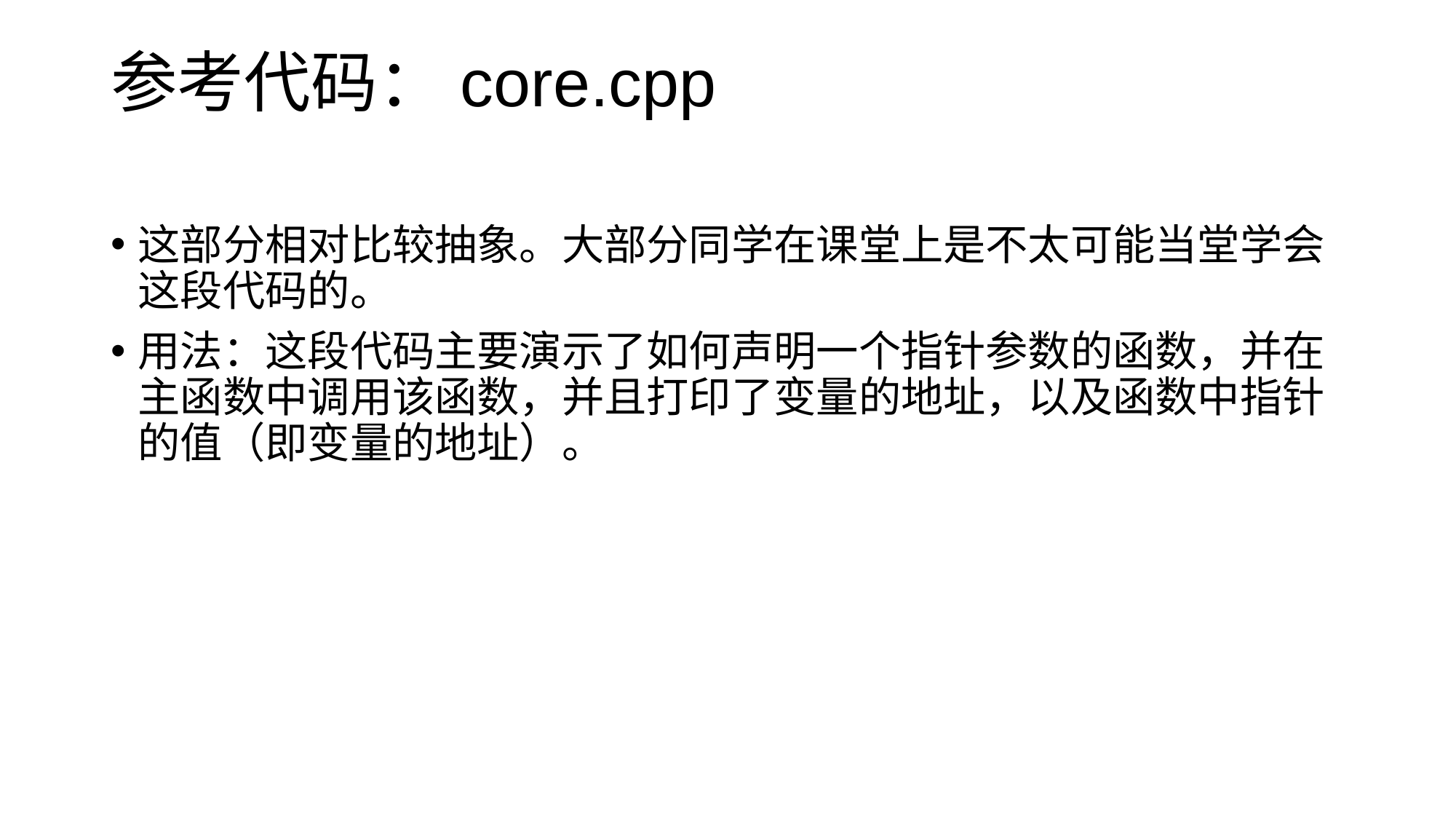

# 参考代码：core.cpp
这部分相对比较抽象。大部分同学在课堂上是不太可能当堂学会这段代码的。
用法：这段代码主要演示了如何声明一个指针参数的函数，并在主函数中调用该函数，并且打印了变量的地址，以及函数中指针的值（即变量的地址）。